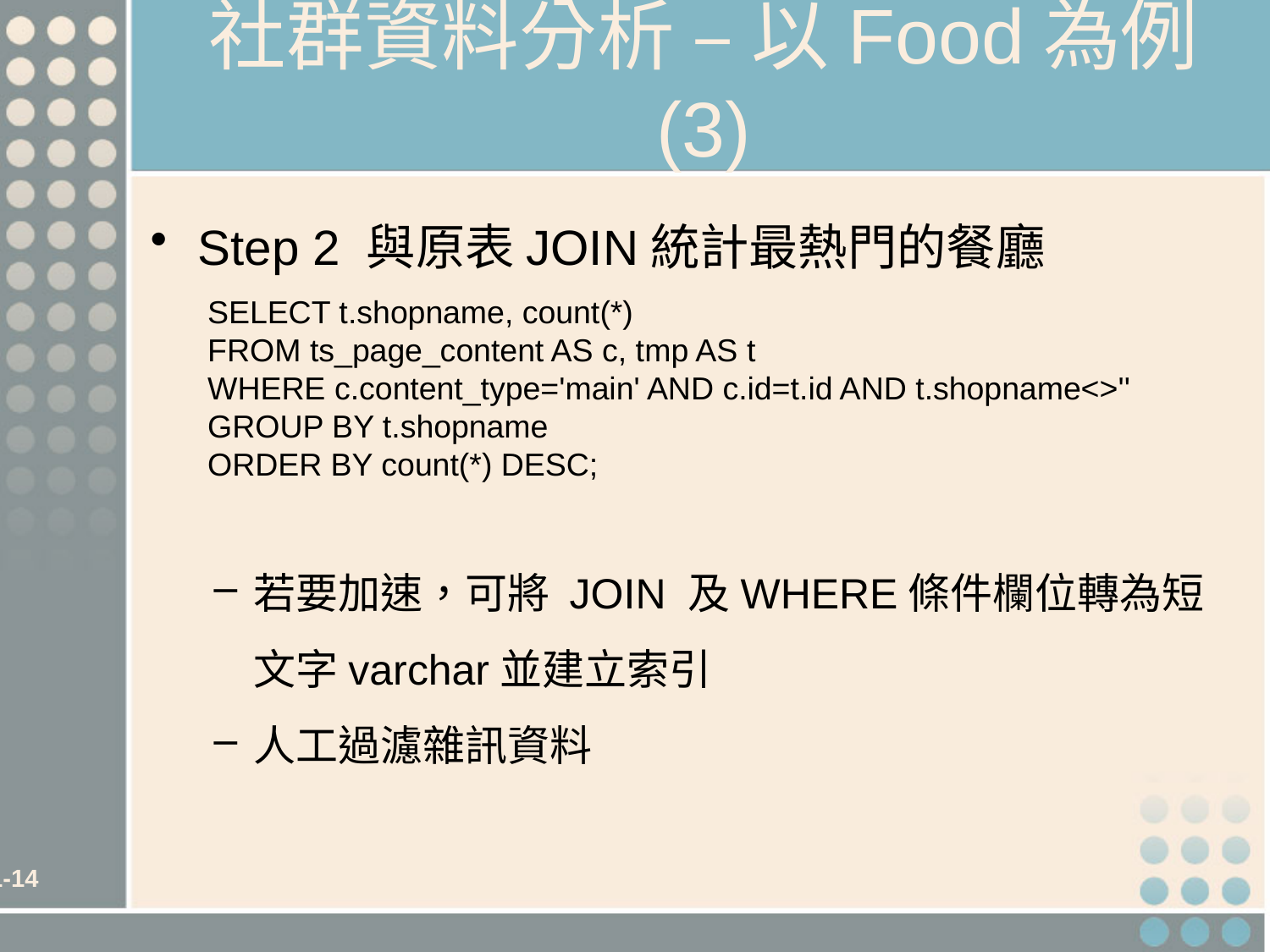

# 社群資料分析 – 以Food為例 (3)
Step 2 與原表JOIN統計最熱門的餐廳

若要加速，可將 JOIN 及WHERE條件欄位轉為短文字varchar並建立索引
人工過濾雜訊資料
SELECT t.shopname, count(*)
FROM ts_page_content AS c, tmp AS t
WHERE c.content_type='main' AND c.id=t.id AND t.shopname<>''
GROUP BY t.shopname
ORDER BY count(*) DESC;